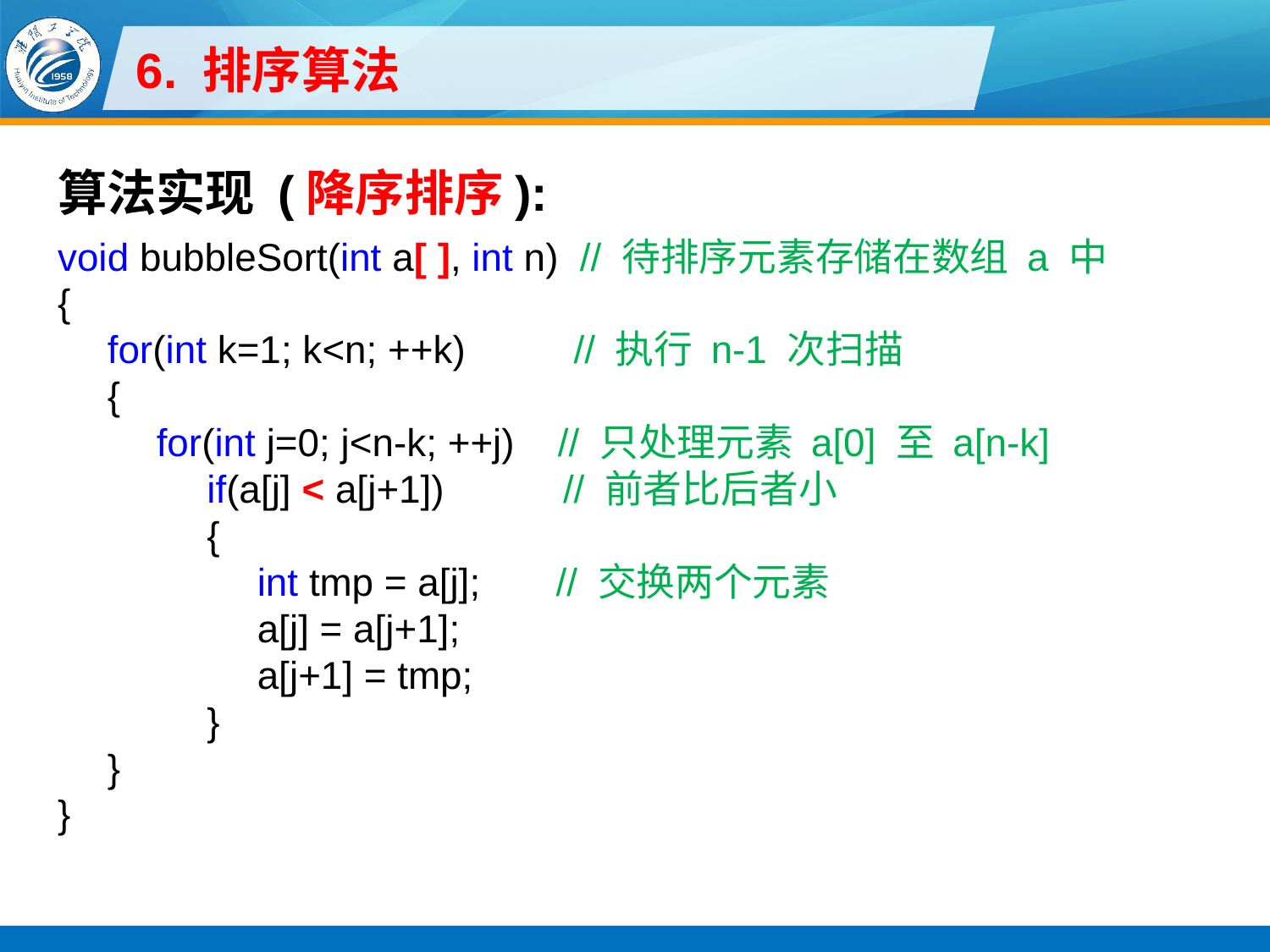

# 6. 排序算法
算法实现 (降序排序):
void bubbleSort(int a[ ], int n)  // 待排序元素存储在数组 a 中
{
for(int k=1; k<n; ++k)          // 执行 n-1 次扫描
{
for(int j=0; j<n-k; ++j)    // 只处理元素 a[0] 至 a[n-k]
if(a[j] < a[j+1])           // 前者比后者小
{
int tmp = a[j];       // 交换两个元素
a[j] = a[j+1];
a[j+1] = tmp;
}
}
}